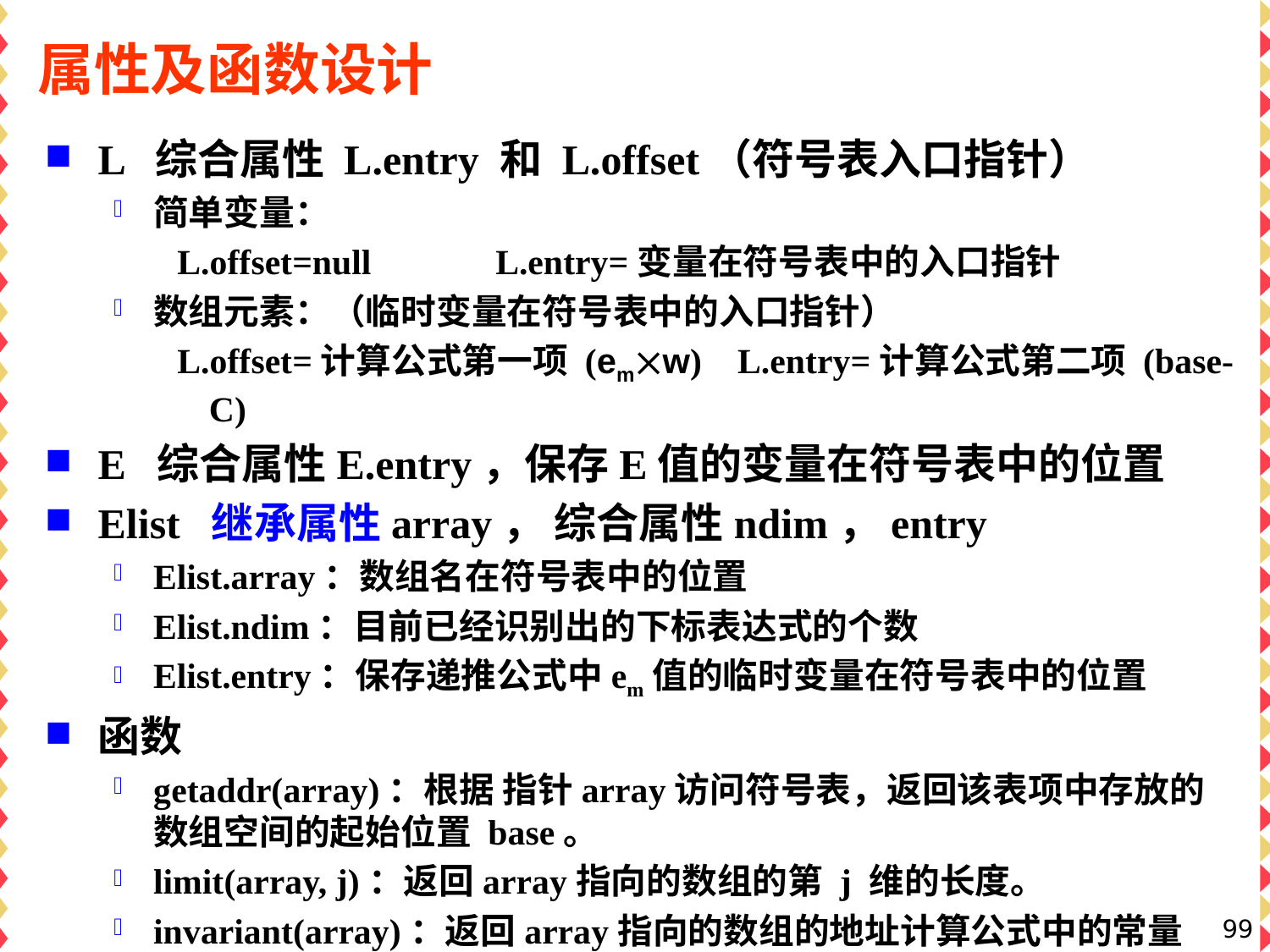

# 属性及函数设计
L  综合属性 L.entry 和 L.offset（符号表入口指针）
简单变量：
L.offset=null              L.entry=变量在符号表中的入口指针
数组元素：（临时变量在符号表中的入口指针）
L.offset=计算公式第一项 (em×w)    L.entry=计算公式第二项 (base-C)
E  综合属性E.entry，保存E值的变量在符号表中的位置
Elist  继承属性array， 综合属性ndim，entry
Elist.array：数组名在符号表中的位置
Elist.ndim：目前已经识别出的下标表达式的个数
Elist.entry：保存递推公式中em值的临时变量在符号表中的位置
函数
getaddr(array)：根据 指针array访问符号表，返回该表项中存放的数组空间的起始位置 base。
limit(array, j)：返回array指向的数组的第 j 维的长度。
invariant(array)：返回array指向的数组的地址计算公式中的常量C。
99